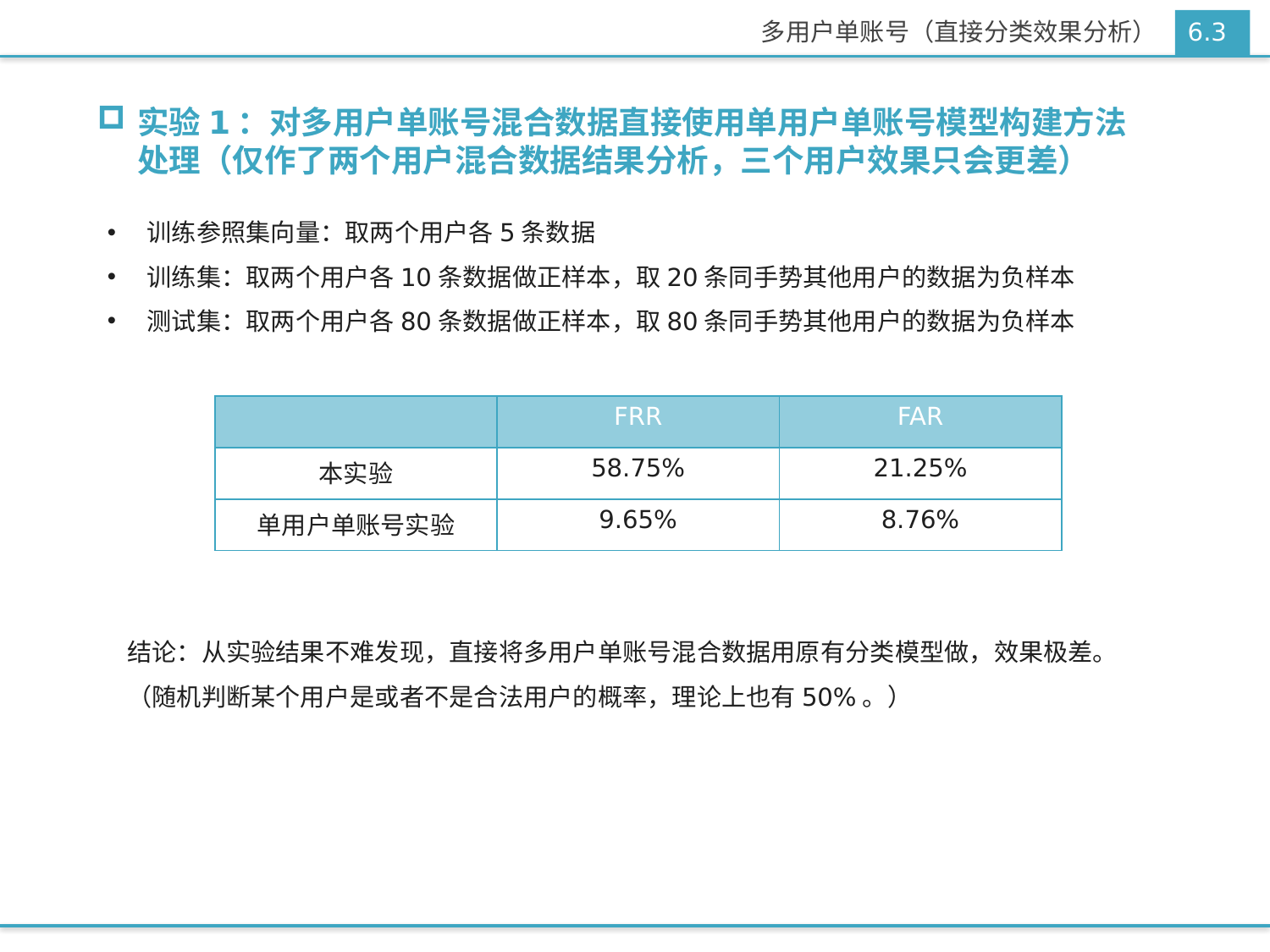

6.3
多用户单账号（直接分类效果分析）
实验1：对多用户单账号混合数据直接使用单用户单账号模型构建方法处理（仅作了两个用户混合数据结果分析，三个用户效果只会更差）
训练参照集向量：取两个用户各5条数据
训练集：取两个用户各10条数据做正样本，取20条同手势其他用户的数据为负样本
测试集：取两个用户各80条数据做正样本，取80条同手势其他用户的数据为负样本
|  | FRR | FAR |
| --- | --- | --- |
| 本实验 | 58.75% | 21.25% |
| 单用户单账号实验 | 9.65% | 8.76% |
结论：从实验结果不难发现，直接将多用户单账号混合数据用原有分类模型做，效果极差。（随机判断某个用户是或者不是合法用户的概率，理论上也有50%。）